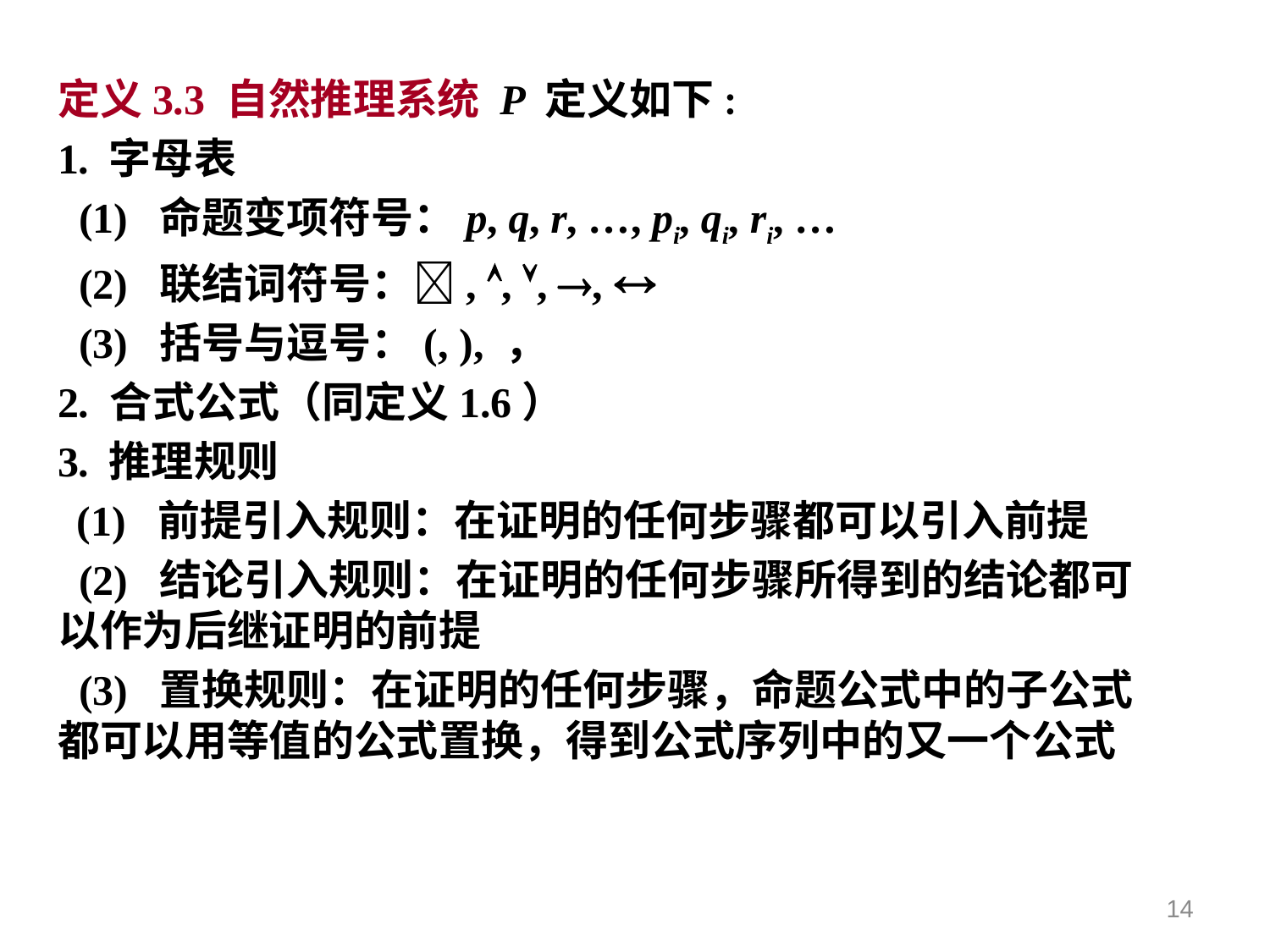

定义3.3 自然推理系统 P 定义如下:
1. 字母表
  (1)  命题变项符号：p, q, r, …, pi, qi, ri, …
  (2)  联结词符号：¬, ∧, ∨, →, ↔
  (3)  括号与逗号：(, ), ，
2. 合式公式（同定义1.6）
3. 推理规则
  (1)  前提引入规则：在证明的任何步骤都可以引入前提
  (2)  结论引入规则：在证明的任何步骤所得到的结论都可以作为后继证明的前提
  (3)  置换规则：在证明的任何步骤，命题公式中的子公式都可以用等值的公式置换，得到公式序列中的又一个公式
14